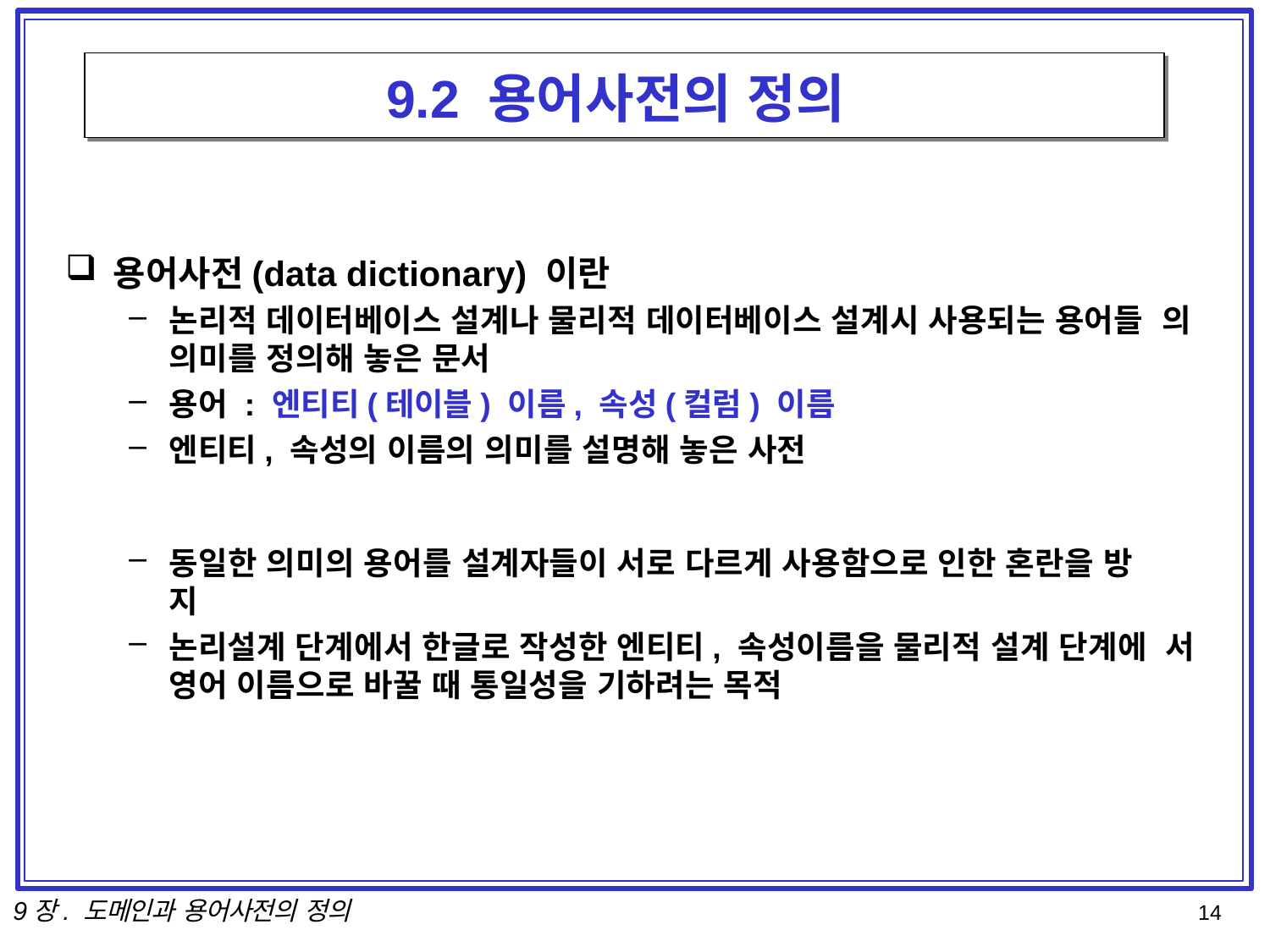

# 9.2 용어사전의 정의
용어사전(data dictionary) 이란
논리적 데이터베이스 설계나 물리적 데이터베이스 설계시 사용되는 용어들  의 의미를 정의해 놓은 문서
용어 : 엔티티(테이블) 이름, 속성(컬럼) 이름
엔티티, 속성의 이름의 의미를 설명해 놓은 사전

동일한 의미의 용어를 설계자들이 서로 다르게 사용함으로 인한 혼란을 방
지
논리설계 단계에서 한글로 작성한 엔티티, 속성이름을 물리적 설계 단계에  서 영어 이름으로 바꿀 때 통일성을 기하려는 목적
9장. 도메인과 용어사전의 정의
14